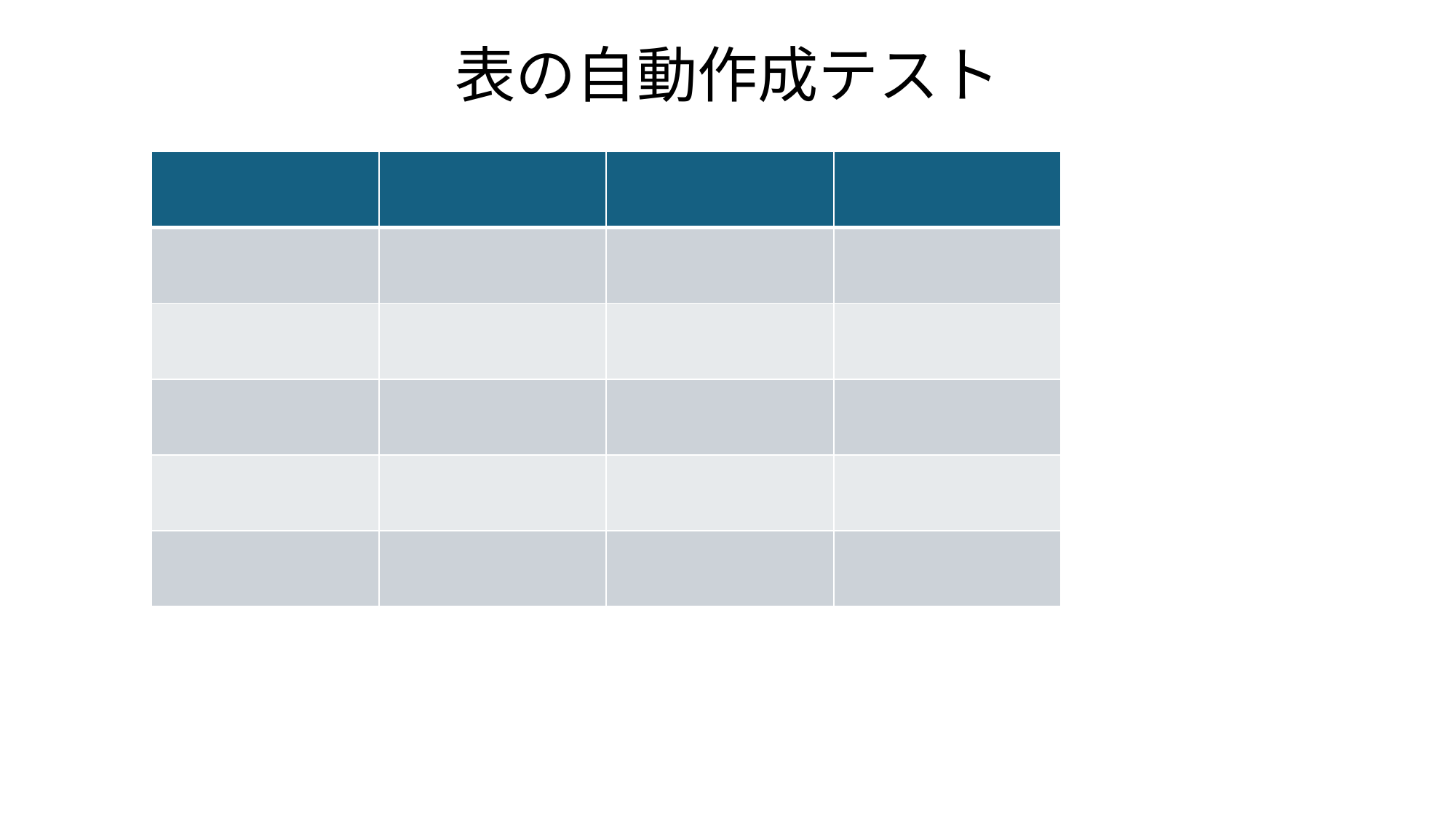

# 表の自動作成テスト
|  |  |  |  |
| --- | --- | --- | --- |
|  |  |  |  |
|  |  |  |  |
|  |  |  |  |
|  |  |  |  |
|  |  |  |  |